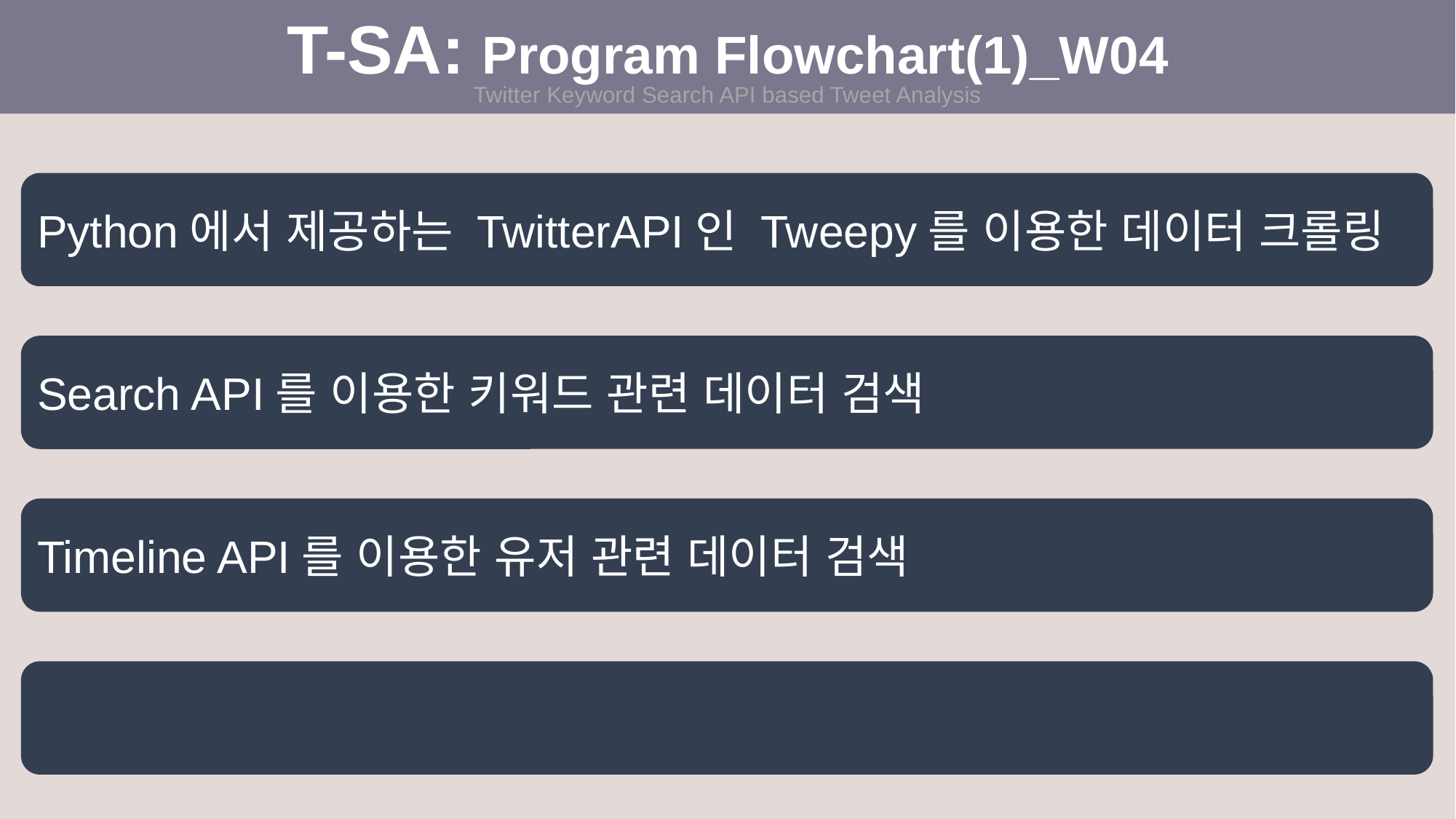

T-SA: Program Flowchart(1)_W04
Twitter Keyword Search API based Tweet Analysis

Python에서 제공하는 TwitterAPI인 Tweepy를 이용한 데이터 크롤링
Search API를 이용한 키워드 관련 데이터 검색
Timeline API를 이용한 유저 관련 데이터 검색